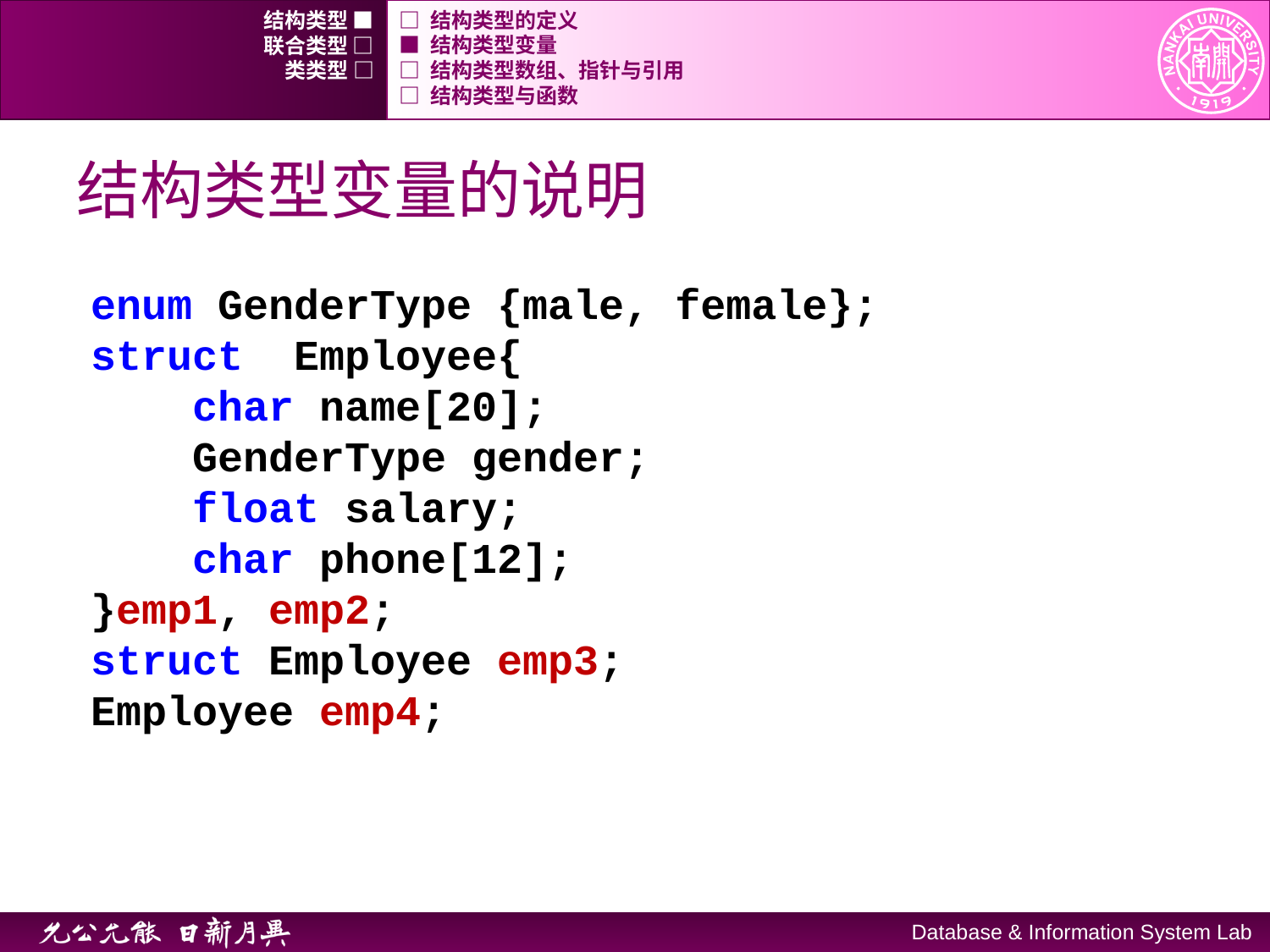

结构类型 ■
□ 结构类型的定义
联合类型 □
■ 结构类型变量
类类型 □
□ 结构类型数组、指针与引用

□ 结构类型与函数
# 结构类型变量的说明
enum GenderType {male, female};
struct  Employee{
    char name[20];
    GenderType gender;
    float salary;
    char phone[12];
}emp1, emp2;
struct Employee emp3;
Employee emp4;